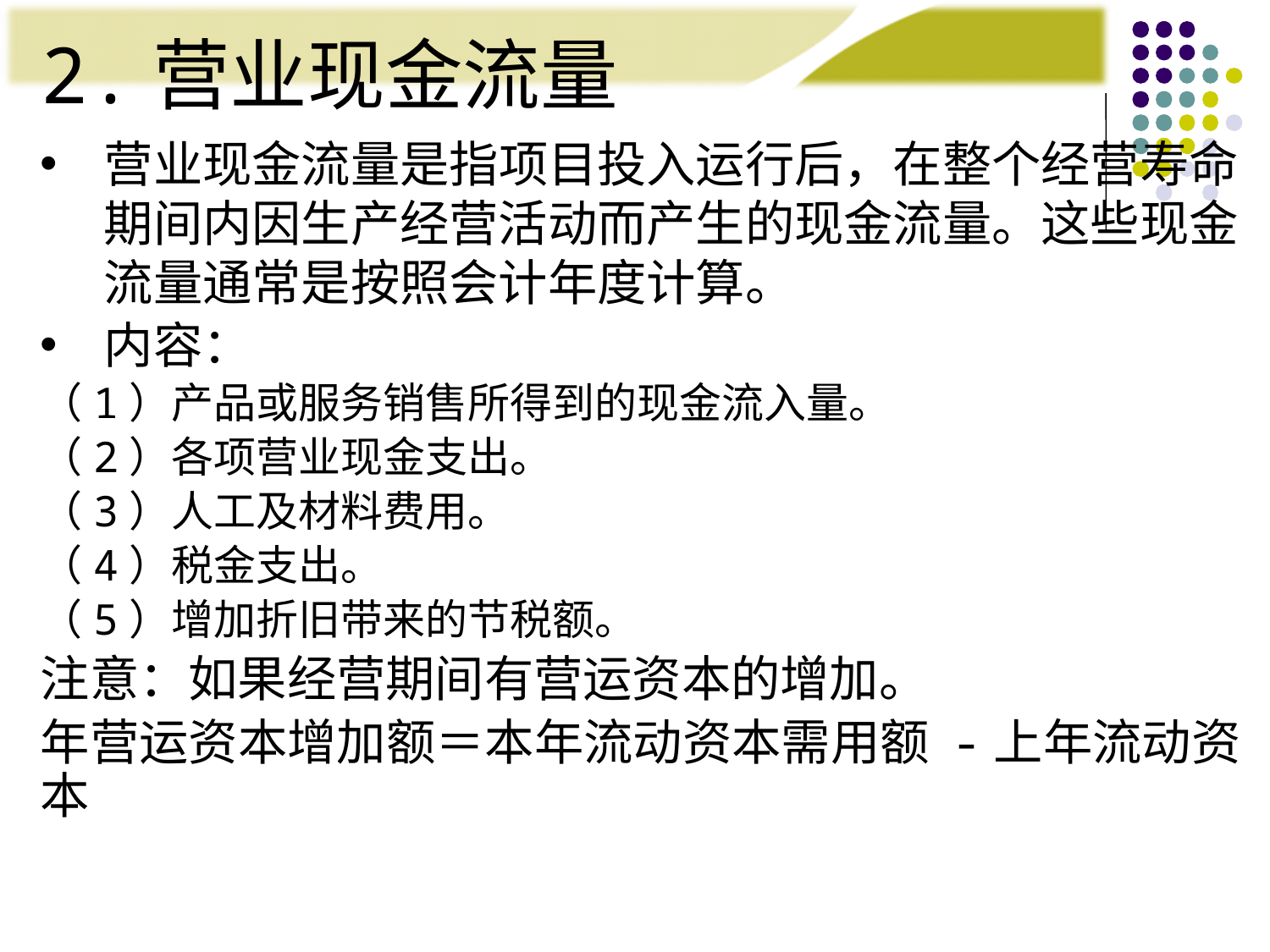

2.营业现金流量
营业现金流量是指项目投入运行后，在整个经营寿命期间内因生产经营活动而产生的现金流量。这些现金流量通常是按照会计年度计算。
内容：
（1）产品或服务销售所得到的现金流入量。
（2）各项营业现金支出。
（3）人工及材料费用。
（4）税金支出。
（5）增加折旧带来的节税额。
注意：如果经营期间有营运资本的增加。
年营运资本增加额＝本年流动资本需用额 -上年流动资本